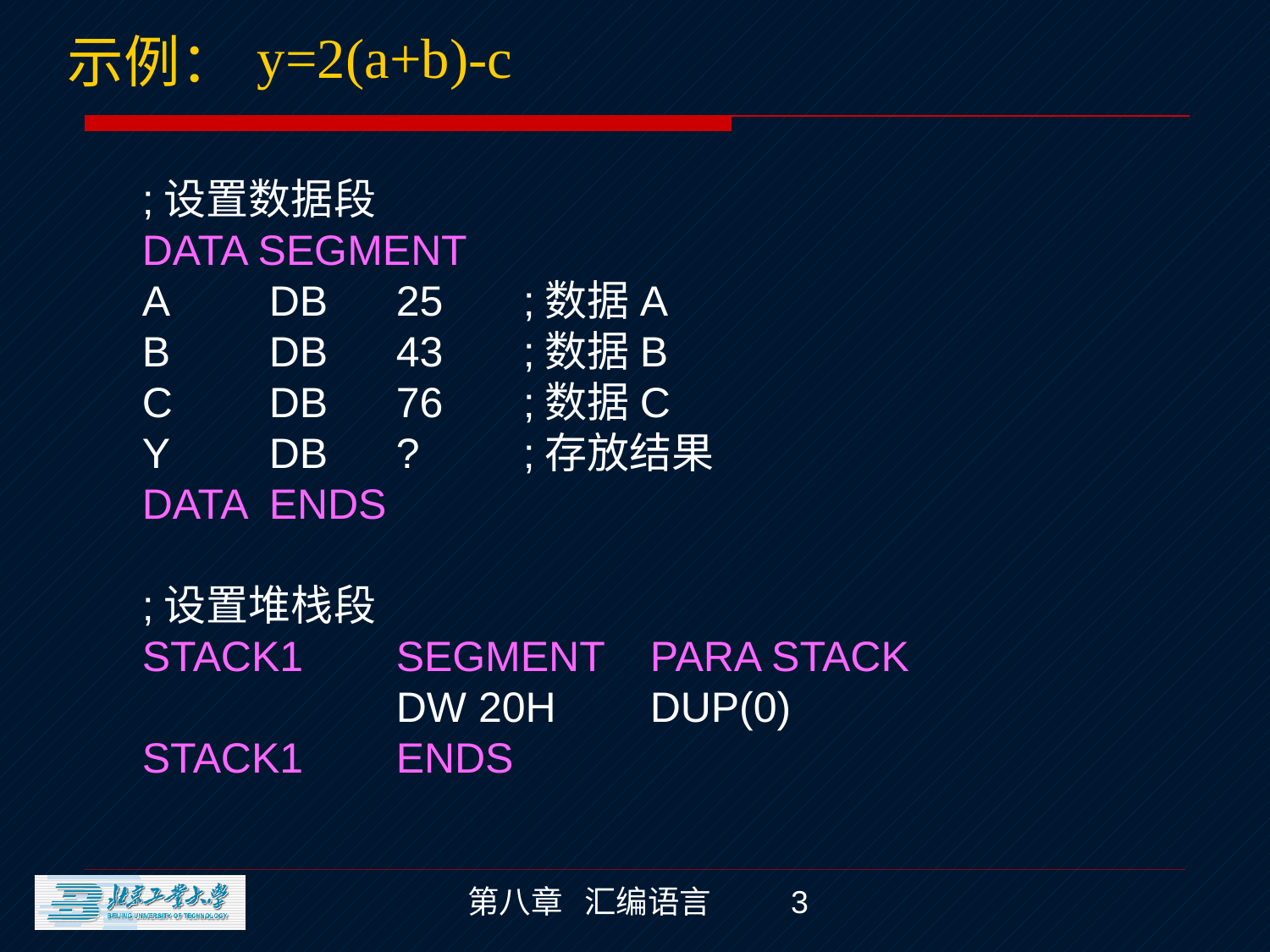

y=2(a+b)-c
示例：
;设置数据段
DATA SEGMENT
A	DB	25	;数据A
B	DB	43	;数据B
C	DB	76 	;数据C
Y	DB	? 	;存放结果
DATA	ENDS

;设置堆栈段
STACK1 	SEGMENT	PARA STACK
		DW 20H	DUP(0)
STACK1	ENDS